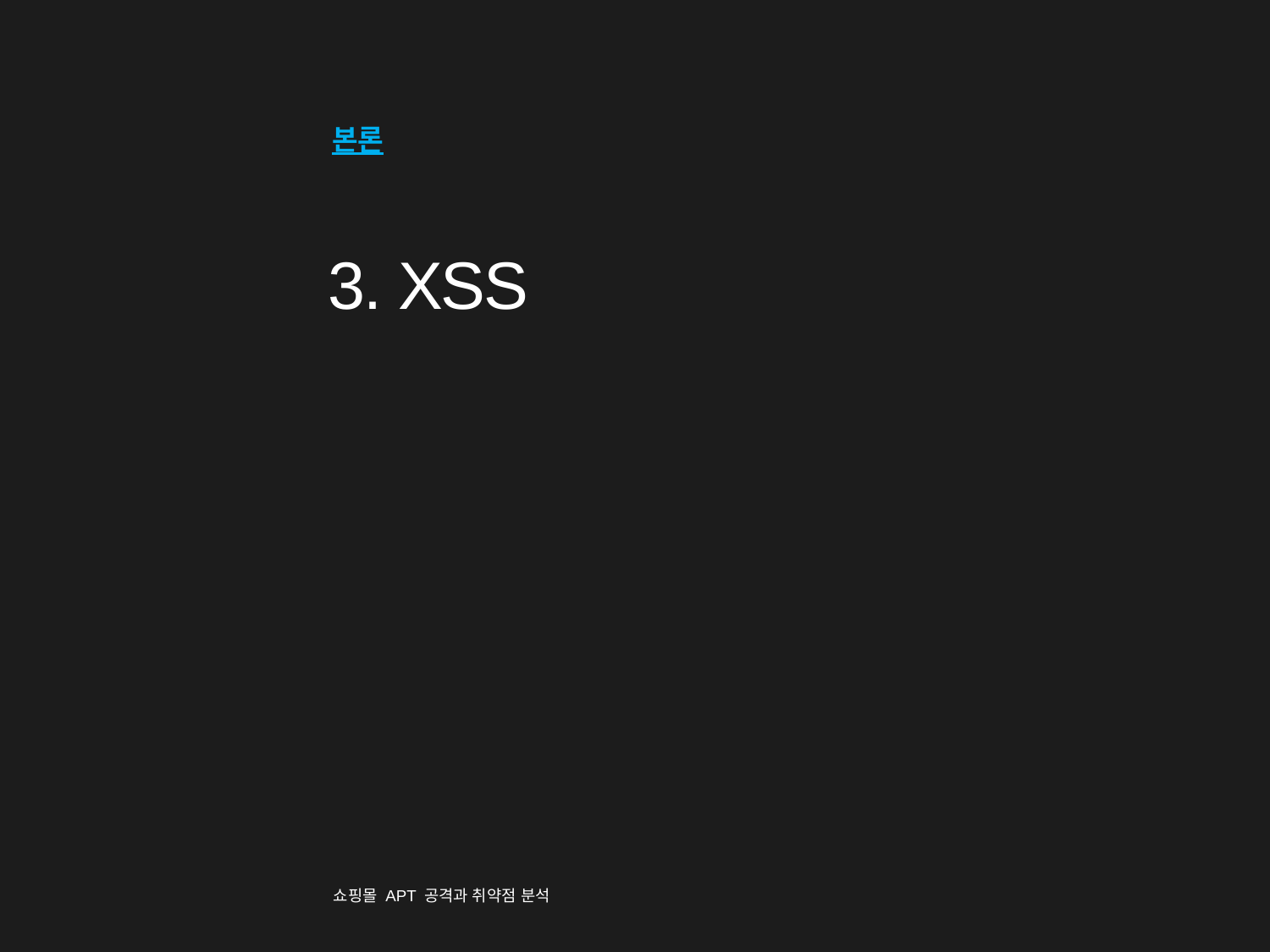

본론
# 3. XSS
쇼핑몰 APT 공격과 취약점 분석